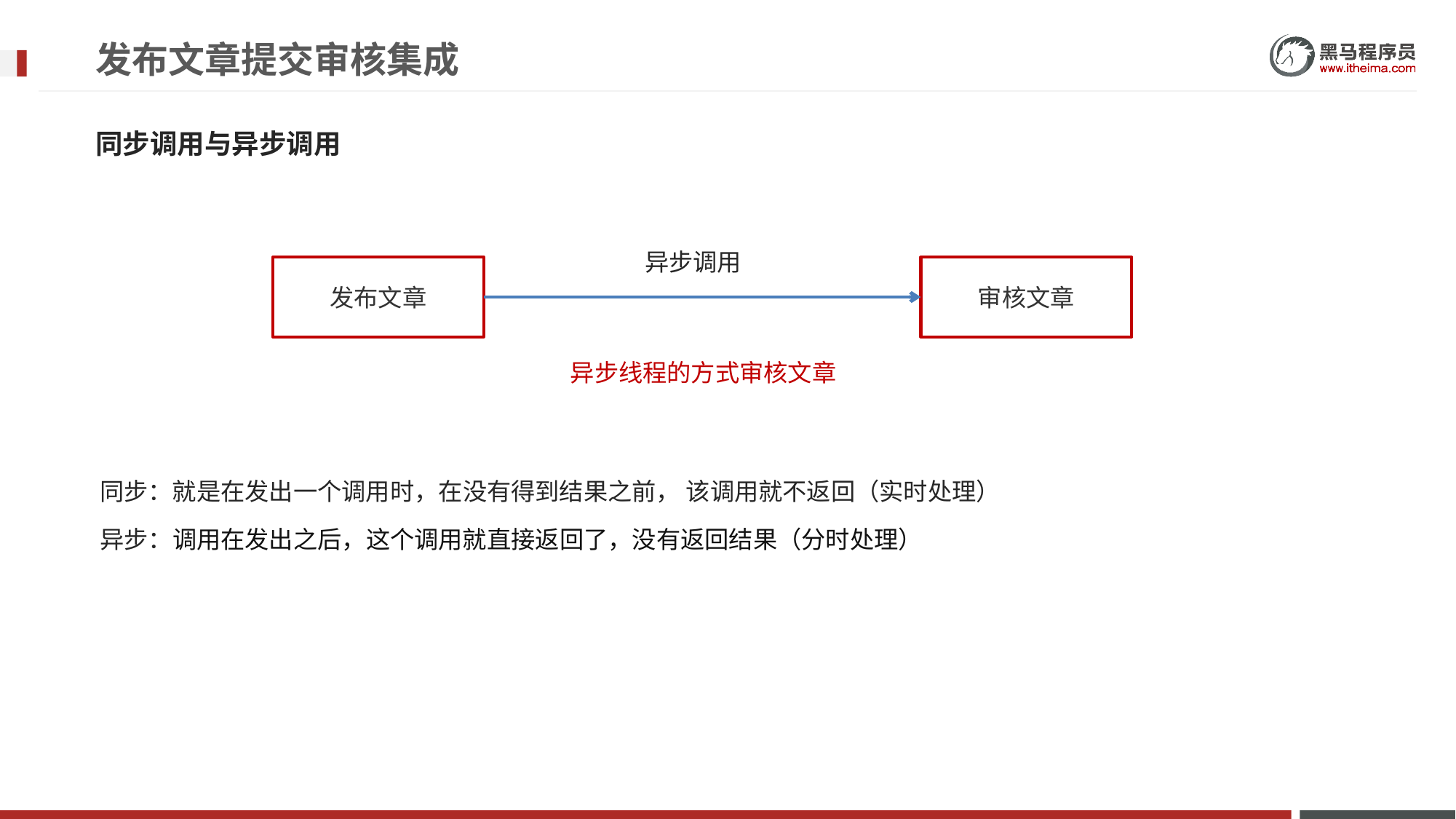

# 发布文章提交审核集成
同步调用与异步调用
异步调用
发布文章
审核文章
异步线程的方式审核文章
同步：就是在发出一个调用时，在没有得到结果之前， 该调用就不返回（实时处理）
异步：调用在发出之后，这个调用就直接返回了，没有返回结果（分时处理）